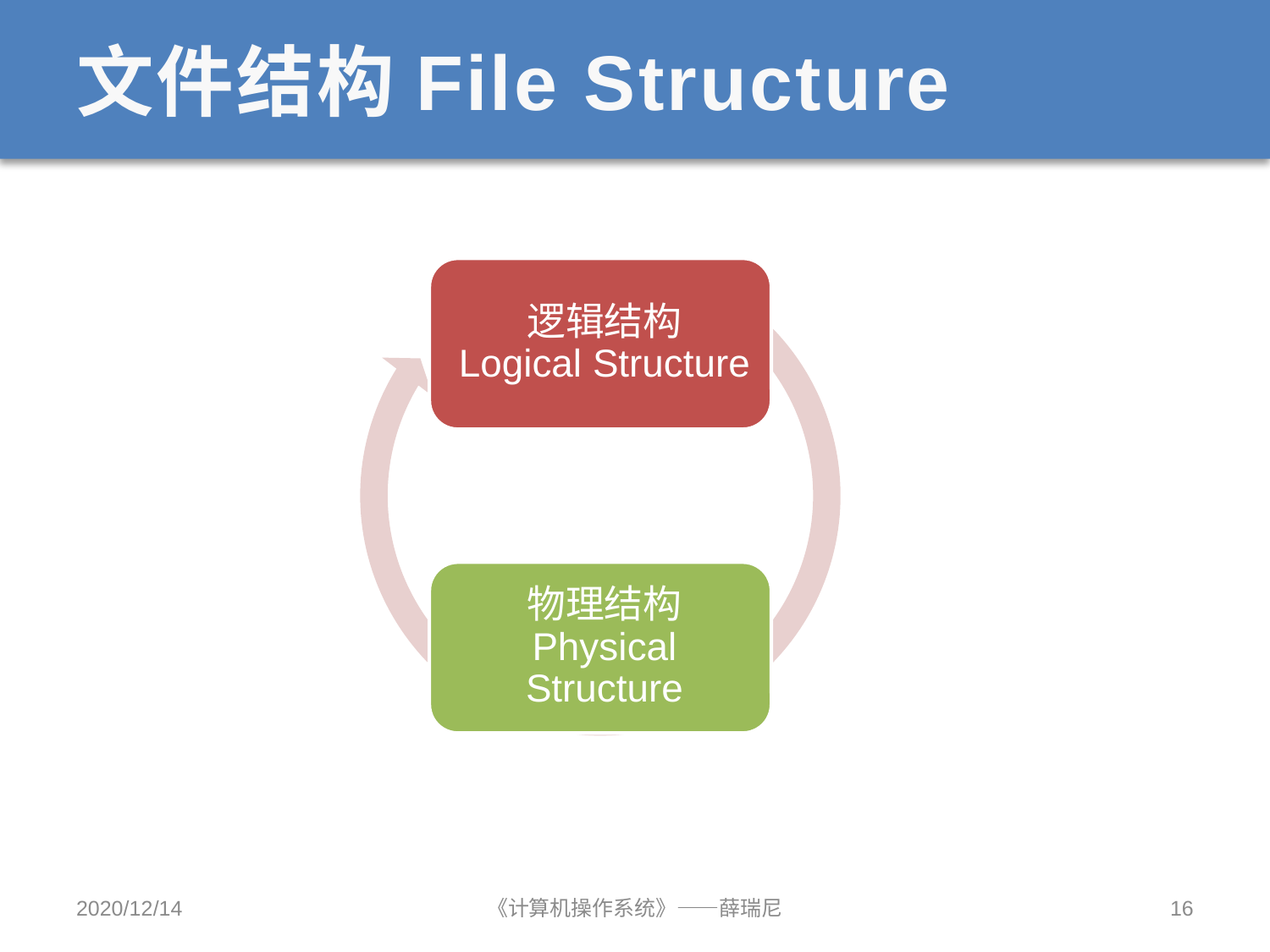

# 文件结构File Structure
逻辑结构
Logical Structure
物理结构
Physical Structure
2020/12/14
《计算机操作系统》——薛瑞尼
16